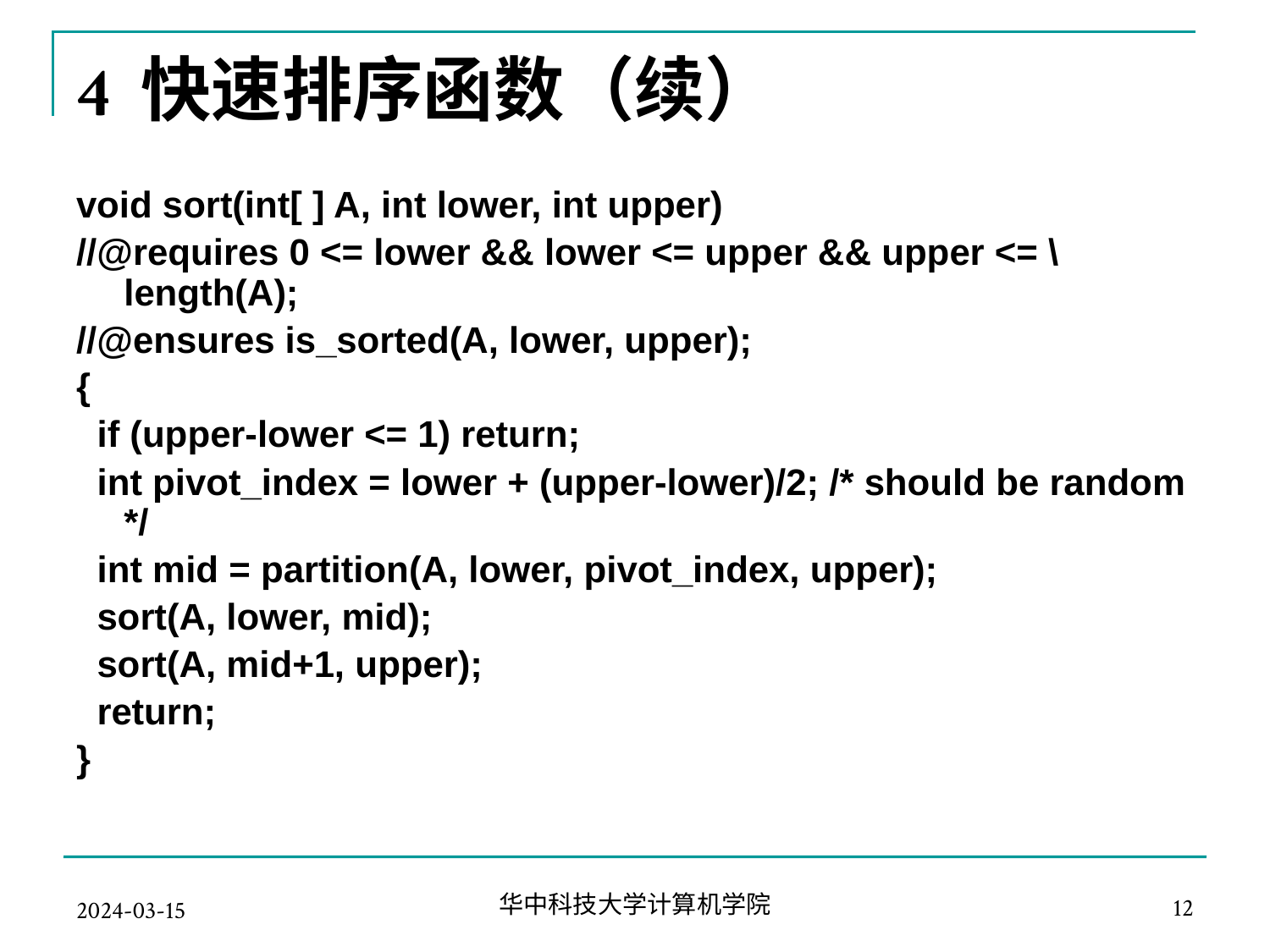

# 4 快速排序函数（续）
void sort(int[ ] A, int lower, int upper)
//@requires 0 <= lower && lower <= upper && upper <= \length(A);
//@ensures is_sorted(A, lower, upper);
{
  if (upper-lower <= 1) return;
  int pivot_index = lower + (upper-lower)/2; /* should be random */
  int mid = partition(A, lower, pivot_index, upper);
  sort(A, lower, mid);
  sort(A, mid+1, upper);
  return;
}
2024-03-15
12
华中科技大学计算机学院